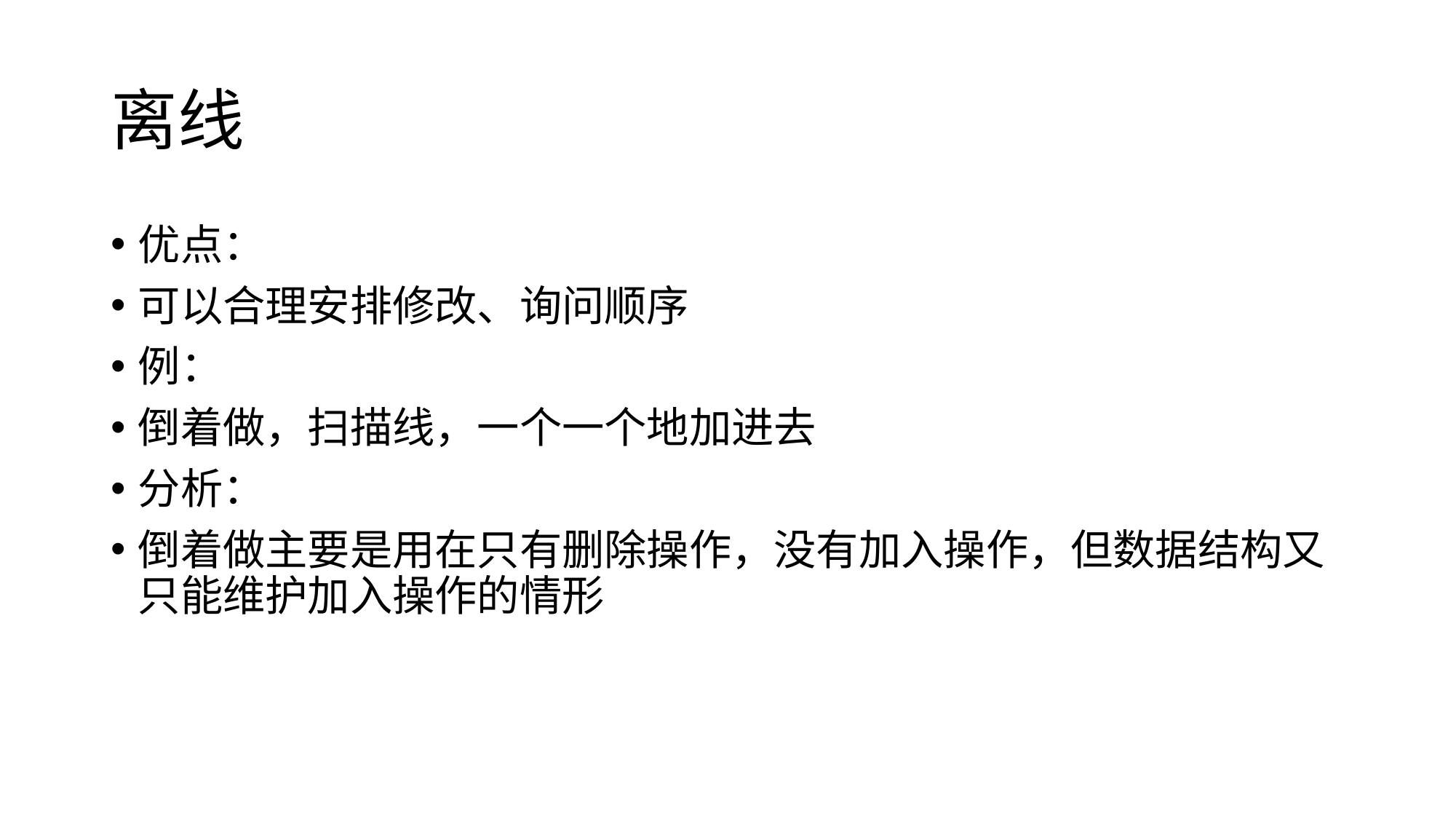

# 离线
优点：
可以合理安排修改、询问顺序
例：
倒着做，扫描线，一个一个地加进去
分析：
倒着做主要是用在只有删除操作，没有加入操作，但数据结构又只能维护加入操作的情形